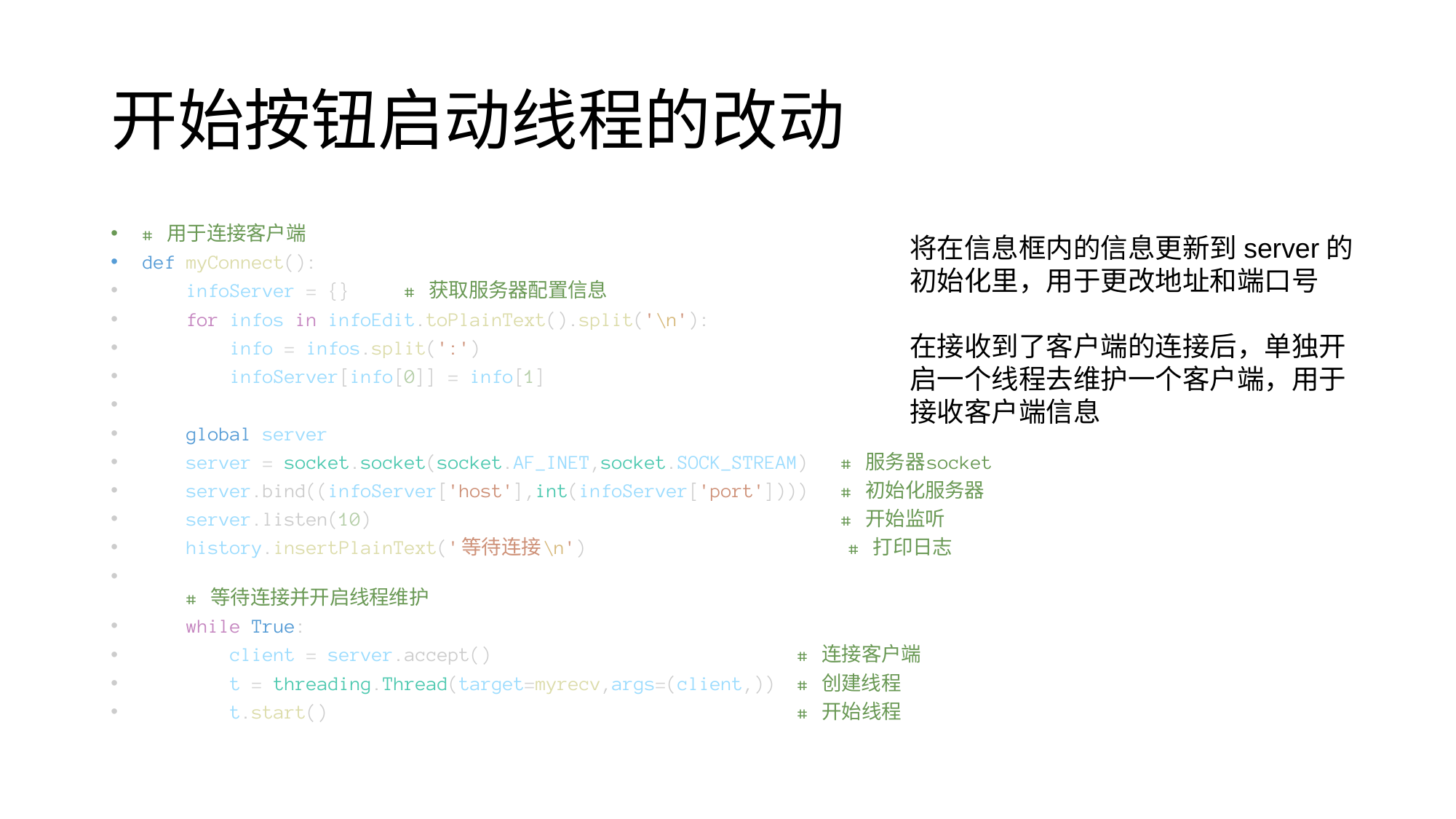

# 开始按钮启动线程的改动
# 用于连接客户端
def myConnect():
    infoServer = {}     # 获取服务器配置信息
    for infos in infoEdit.toPlainText().split('\n'):
        info = infos.split(':')
        infoServer[info[0]] = info[1]

    global server
    server = socket.socket(socket.AF_INET,socket.SOCK_STREAM)   # 服务器socket
    server.bind((infoServer['host'],int(infoServer['port'])))   # 初始化服务器
    server.listen(10)                                           # 开始监听
    history.insertPlainText('等待连接\n')                        # 打印日志
    # 等待连接并开启线程维护
    while True:
        client = server.accept()                            # 连接客户端
        t = threading.Thread(target=myrecv,args=(client,))  # 创建线程
        t.start()                                           # 开始线程

将在信息框内的信息更新到server的初始化里，用于更改地址和端口号

在接收到了客户端的连接后，单独开启一个线程去维护一个客户端，用于接收客户端信息